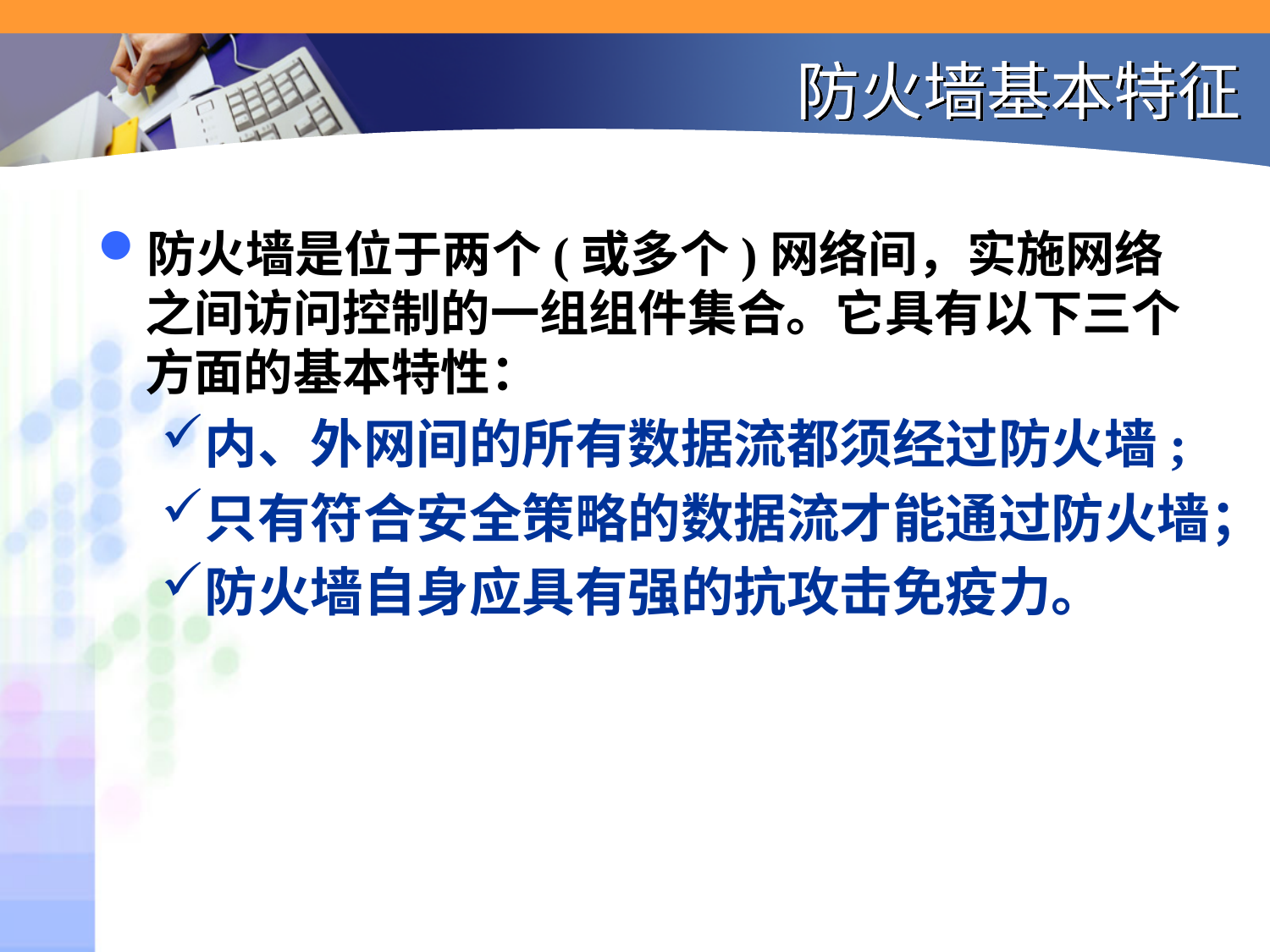

# 防火墙基本特征
防火墙是位于两个(或多个)网络间，实施网络之间访问控制的一组组件集合。它具有以下三个方面的基本特性：
内、外网间的所有数据流都须经过防火墙;
只有符合安全策略的数据流才能通过防火墙；
防火墙自身应具有强的抗攻击免疫力。